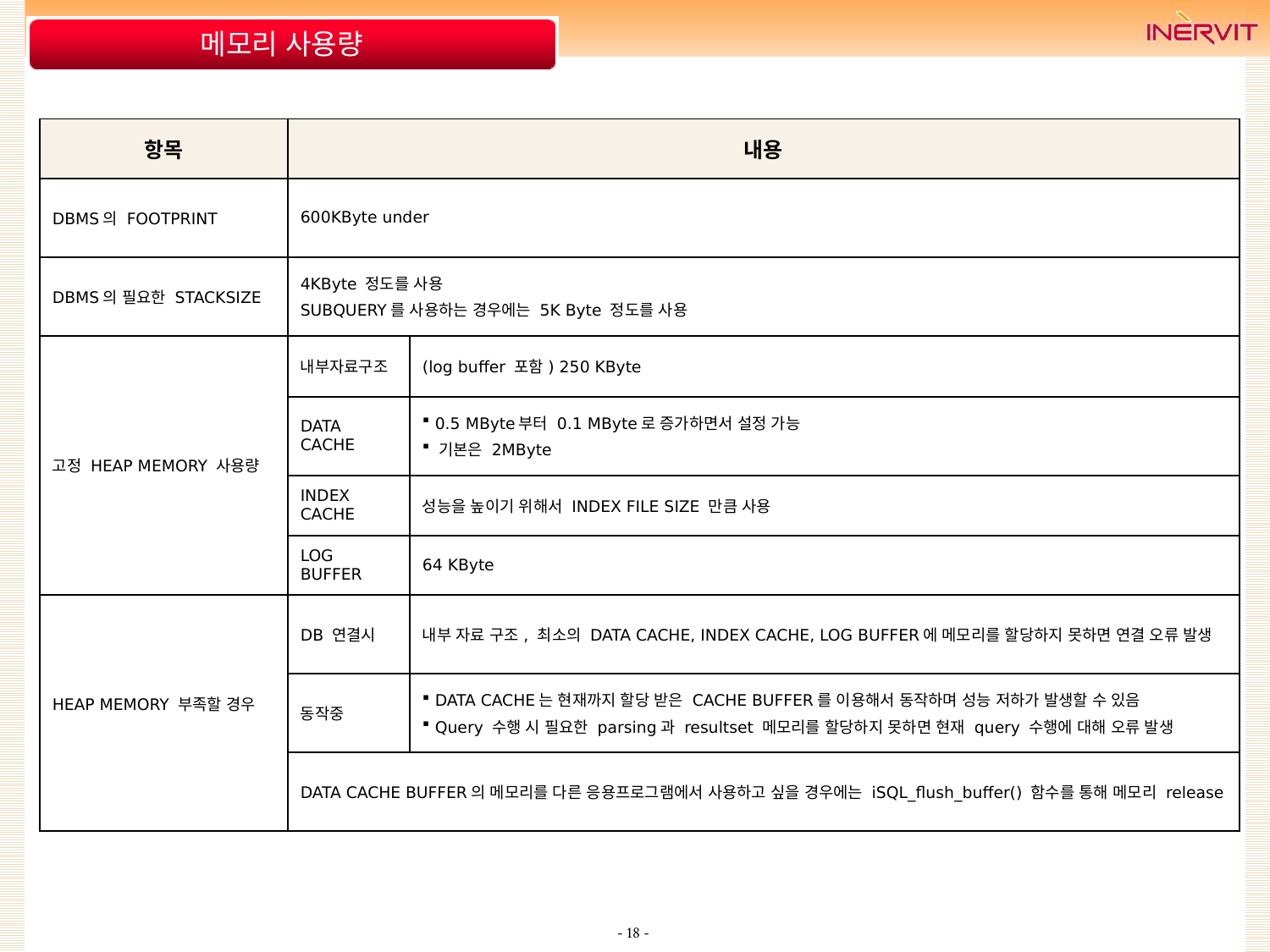

# 메모리 사용량
| 항목 | 내용 |  |
| --- | --- | --- |
| DBMS의 FOOTPRINT | 600KByte under |  |
| DBMS의 필요한 STACKSIZE | 4KByte 정도를 사용 SUBQUERY를 사용하는 경우에는 5K Byte 정도를 사용 |  |
| 고정 HEAP MEMORY 사용량 | 내부자료구조 | (log buffer 포함) 250 KByte |
|  | DATA CACHE | 0.5 MByte부터 0.1 MByte로 증가하면서 설정 가능 기본은 2MByte |
|  | INDEX CACHE | 성능을 높이기 위해서 INDEX FILE SIZE 만큼 사용 |
|  | LOG BUFFER | 64 KByte |
| HEAP MEMORY 부족할 경우 | DB 연결시 | 내부 자료 구조, 최소의 DATA CACHE, INDEX CACHE, LOG BUFFER에 메모리를 할당하지 못하면 연결 오류 발생 |
|  | 동작중 | DATA CACHE는 현재까지 할당 받은 CACHE BUFFER를 이용해서 동작하며 성능 저하가 발생할 수 있음 Query 수행 시 필요한 parsing과 resultset 메모리를 할당하지 못하면 현재 query 수행에 대해 오류 발생 |
|  | DATA CACHE BUFFER의 메모리를 다른 응용프로그램에서 사용하고 싶을 경우에는 iSQL\_flush\_buffer() 함수를 통해 메모리 release |  |
- 18 -